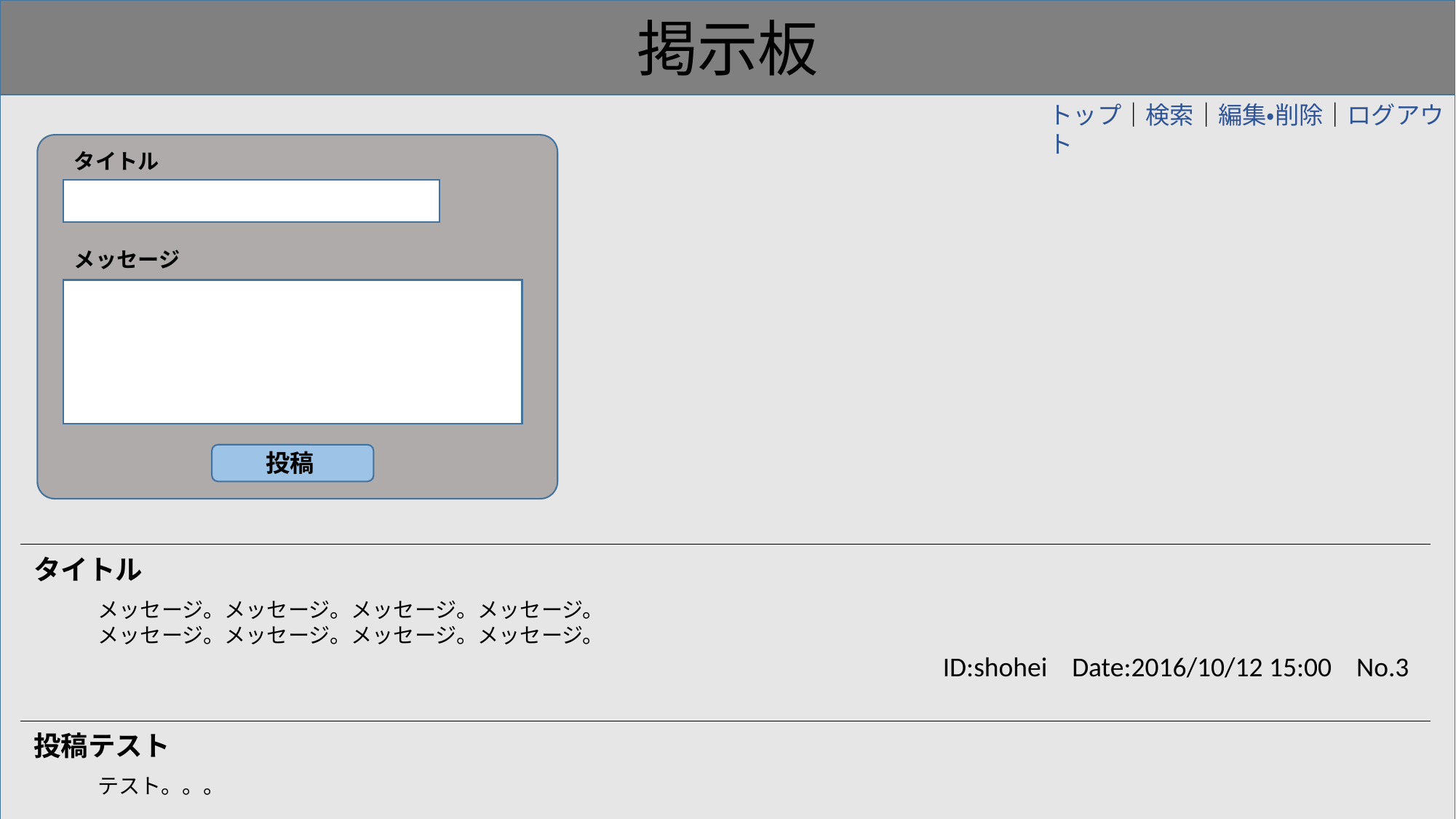

掲示板
トップ画面
トップ｜検索｜編集・削除｜ログアウト

タイトル

メッセージ

投稿

タイトル
メッセージ。メッセージ。メッセージ。メッセージ。
メッセージ。メッセージ。メッセージ。メッセージ。

ID:shohei    Date:2016/10/12 15:00    No.3
投稿テスト
テスト。。。
ID:motegi    Date:2016/10/12 13:30    No.2